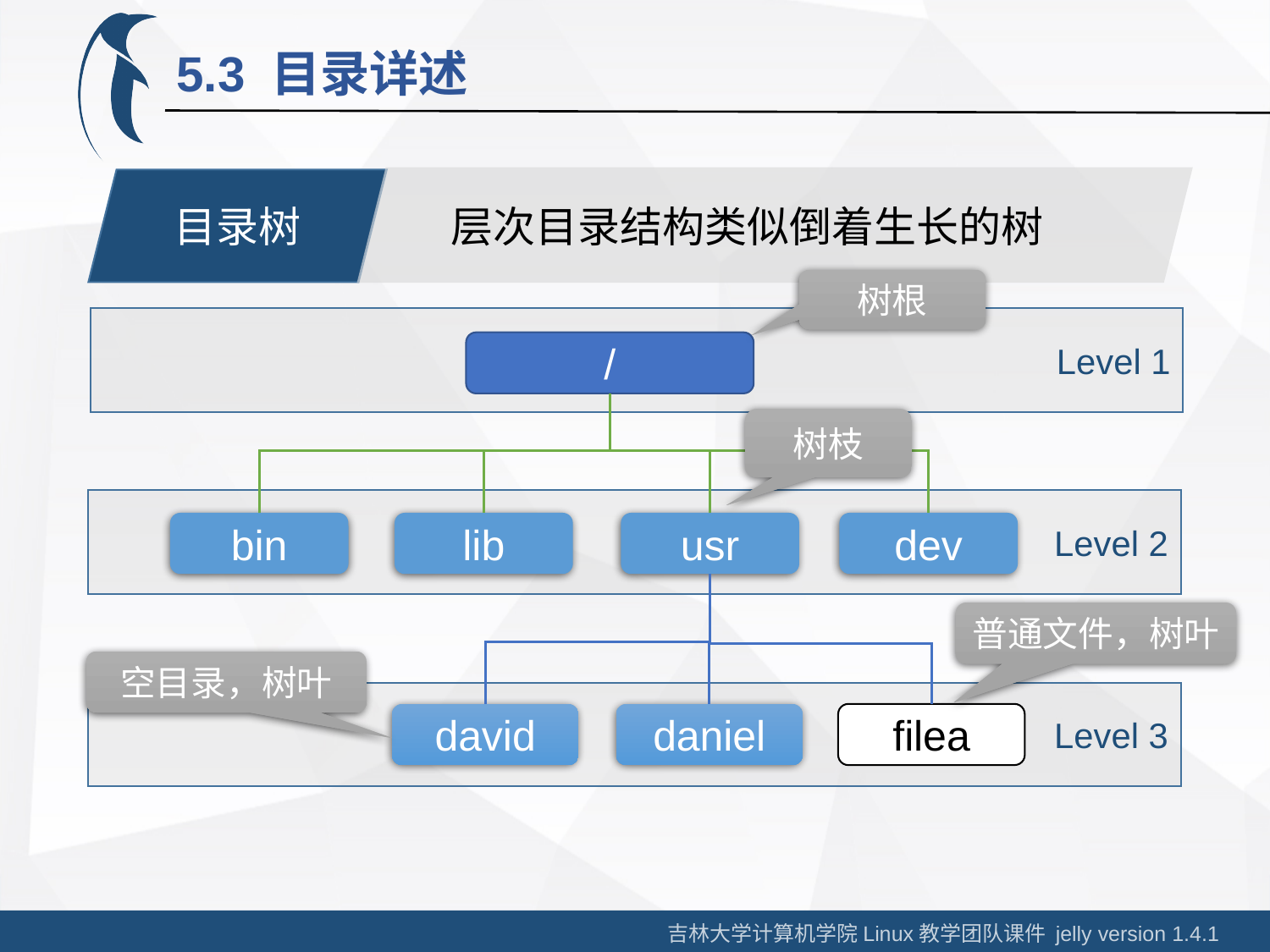

5.3 目录详述
层次目录结构类似倒着生长的树
目录树
树根
Level 1
/
dev
usr
lib
bin
filea
david
daniel
树枝
Level 2
普通文件，树叶
空目录，树叶
Level 3